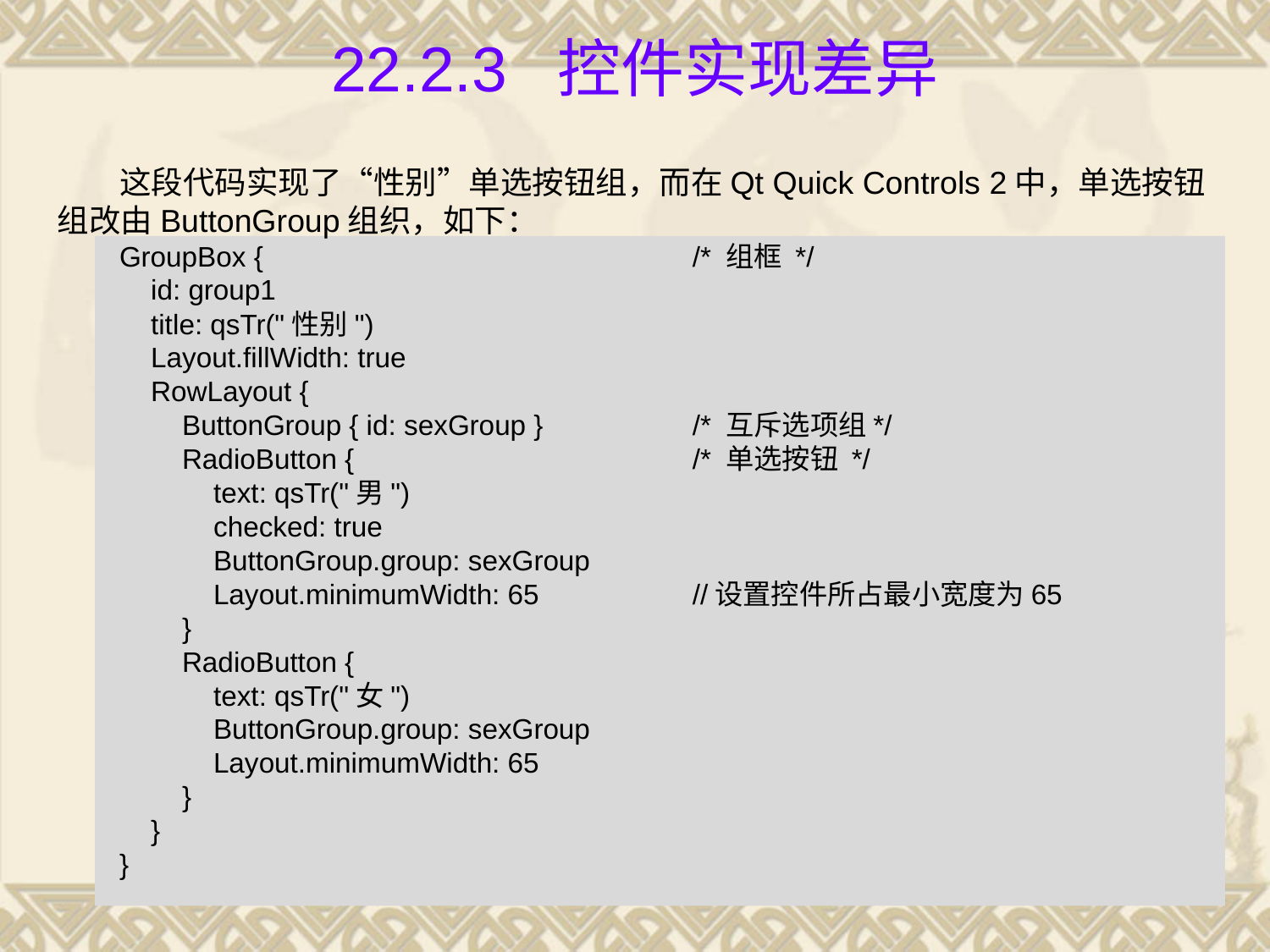

# 22.2.3  控件实现差异
这段代码实现了“性别”单选按钮组，而在Qt Quick Controls 2中，单选按钮组改由ButtonGroup组织，如下：
GroupBox {				/* 组框 */
    id: group1
    title: qsTr("性别")
    Layout.fillWidth: true
    RowLayout {
        ButtonGroup { id: sexGroup }		/* 互斥选项组*/
        RadioButton {			/* 单选按钮 */
            text: qsTr("男")
            checked: true
            ButtonGroup.group: sexGroup
            Layout.minimumWidth: 65		//设置控件所占最小宽度为65
        }
        RadioButton {
            text: qsTr("女")
            ButtonGroup.group: sexGroup
            Layout.minimumWidth: 65
        }
    }
}